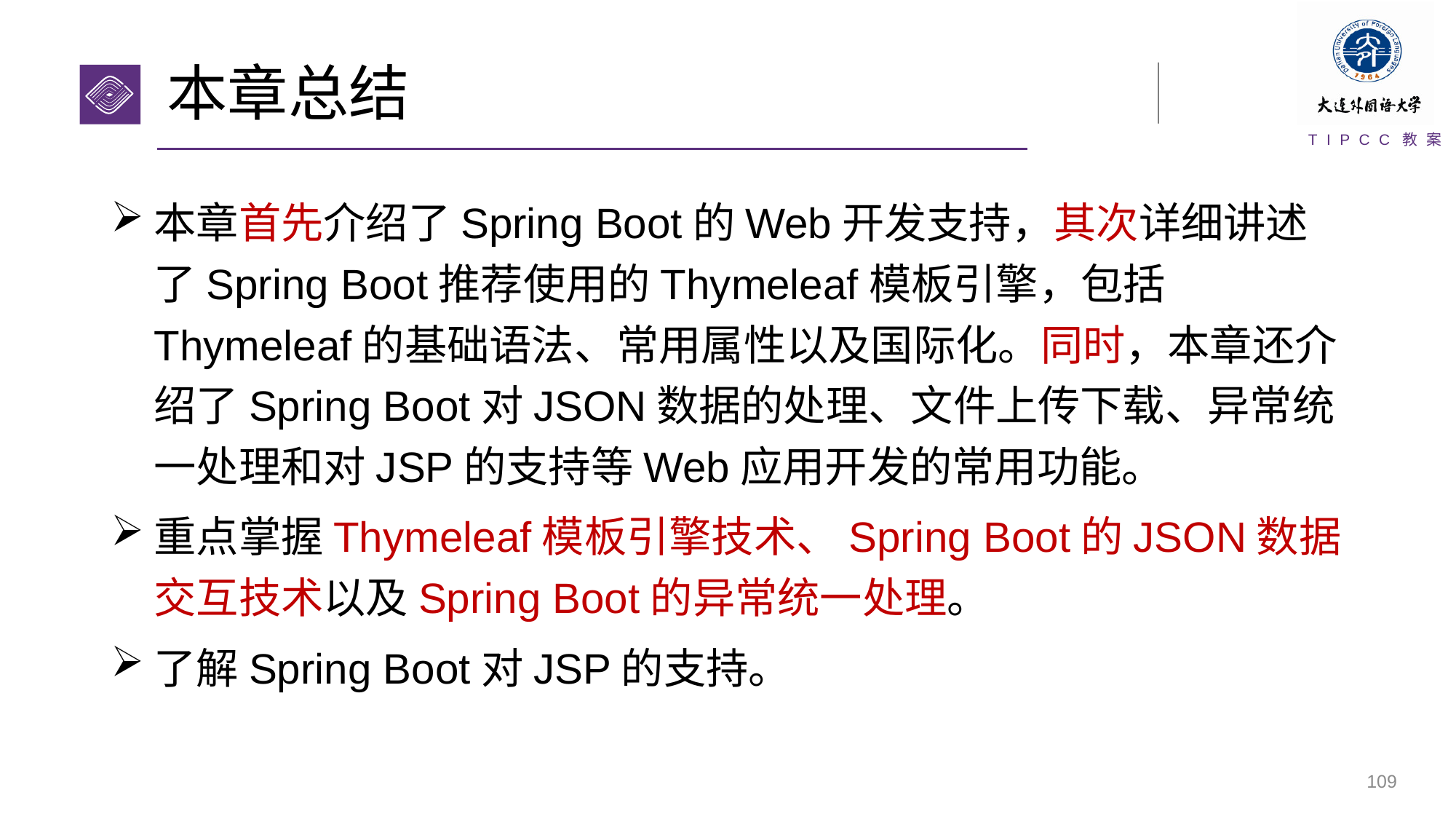

# 本章总结
本章首先介绍了Spring Boot的Web开发支持，其次详细讲述了Spring Boot推荐使用的Thymeleaf模板引擎，包括Thymeleaf的基础语法、常用属性以及国际化。同时，本章还介绍了Spring Boot对JSON数据的处理、文件上传下载、异常统一处理和对JSP的支持等Web应用开发的常用功能。
重点掌握Thymeleaf模板引擎技术、Spring Boot的JSON数据交互技术以及Spring Boot的异常统一处理。
了解Spring Boot对JSP的支持。

109